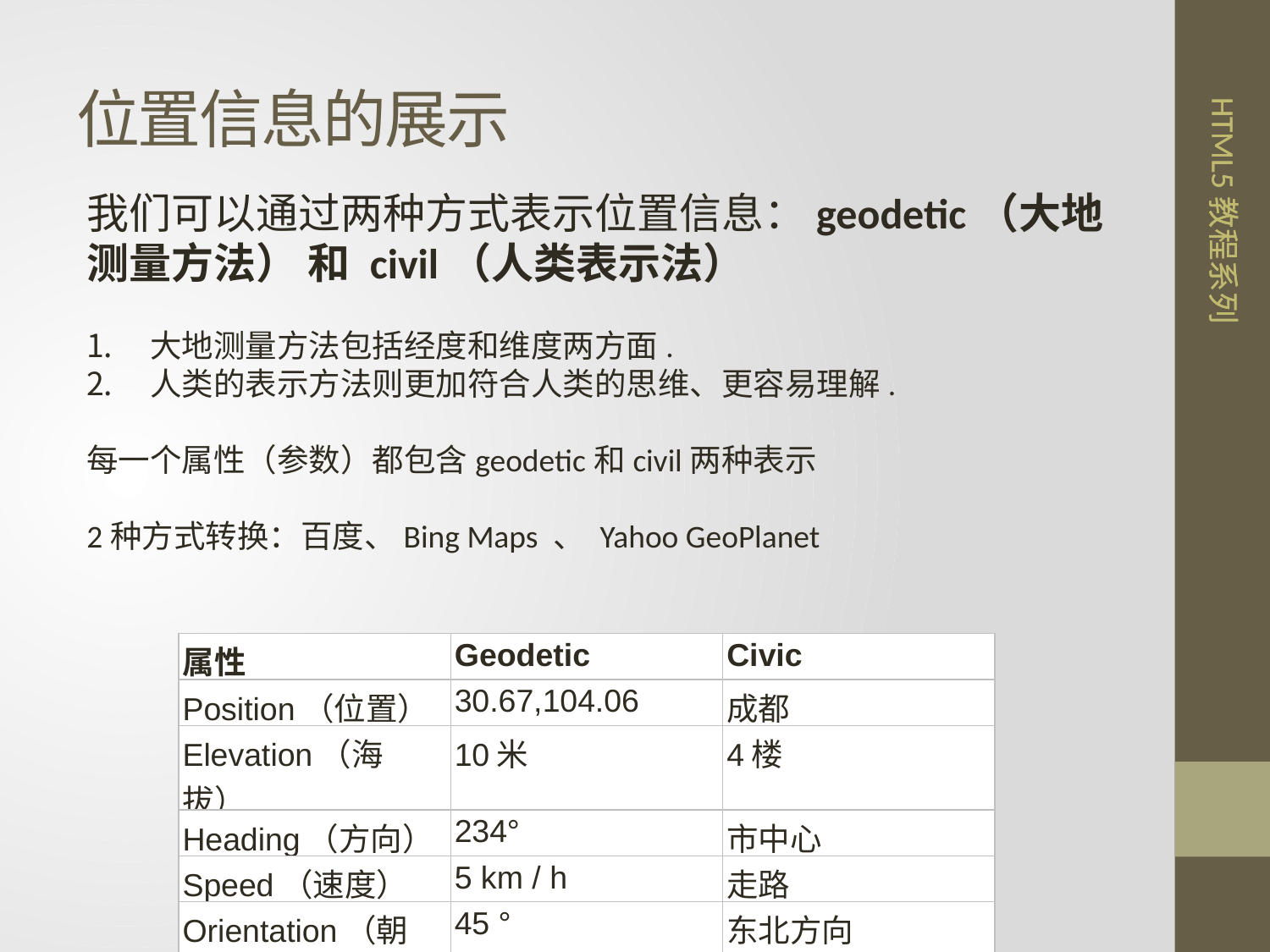

# 位置信息的展示
我们可以通过两种方式表示位置信息：geodetic（大地测量方法） 和 civil（人类表示法）

大地测量方法包括经度和维度两方面.
人类的表示方法则更加符合人类的思维、更容易理解.

每一个属性（参数）都包含geodetic和civil两种表示

2种方式转换：百度、Bing Maps 、 Yahoo GeoPlanet
| 属性 | Geodetic | Civic |
| --- | --- | --- |
| Position（位置） | 30.67,104.06 | 成都 |
| Elevation（海拔） | 10米 | 4楼 |
| Heading（方向） | 234° | 市中心 |
| Speed（速度） | 5 km / h | 走路 |
| Orientation（朝向） | 45 ° | 东北方向 |